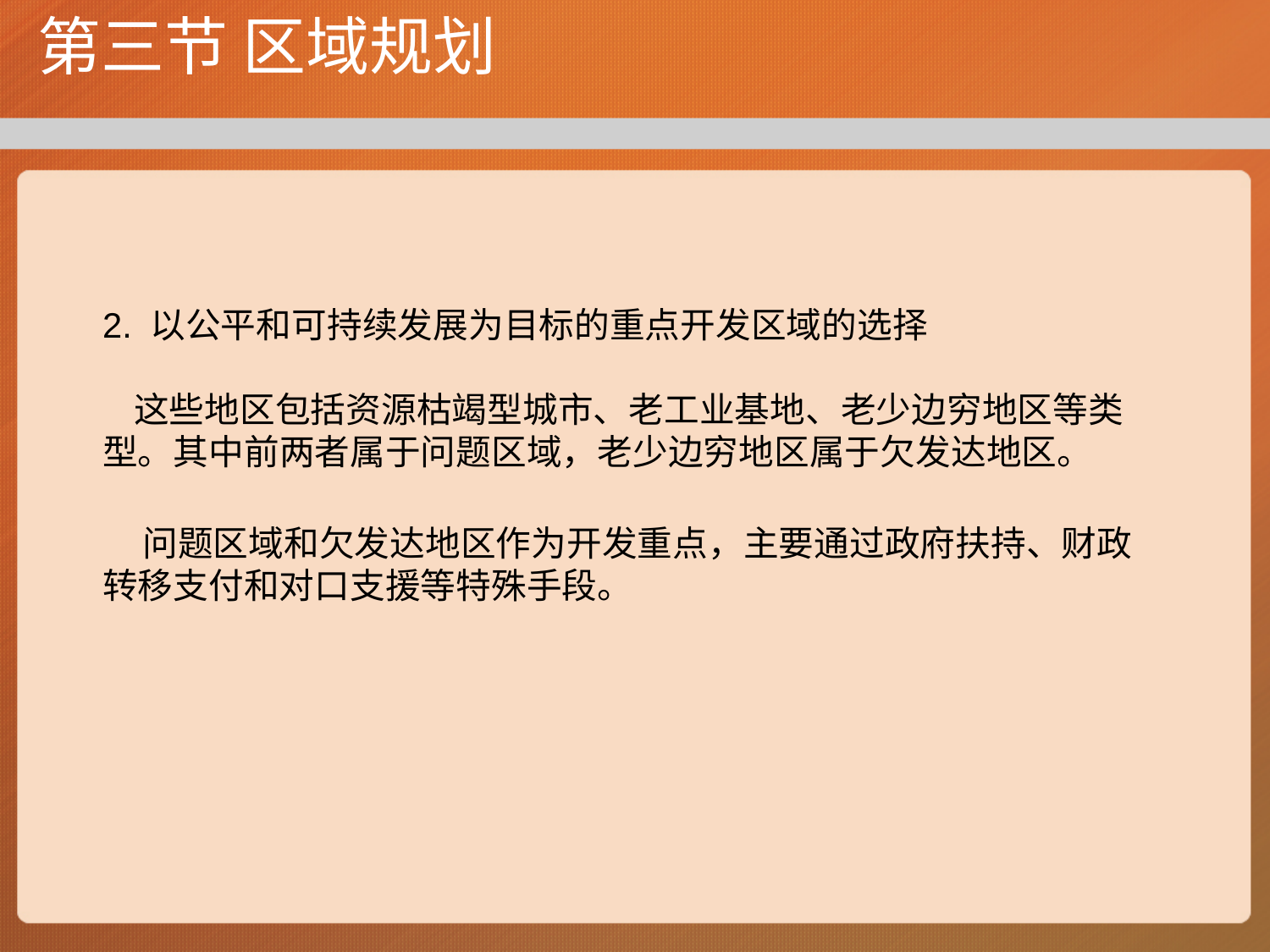

# 第三节 区域规划
2. 以公平和可持续发展为目标的重点开发区域的选择
    这些地区包括资源枯竭型城市、老工业基地、老少边穷地区等类型。其中前两者属于问题区域，老少边穷地区属于欠发达地区。
    问题区域和欠发达地区作为开发重点，主要通过政府扶持、财政转移支付和对口支援等特殊手段。